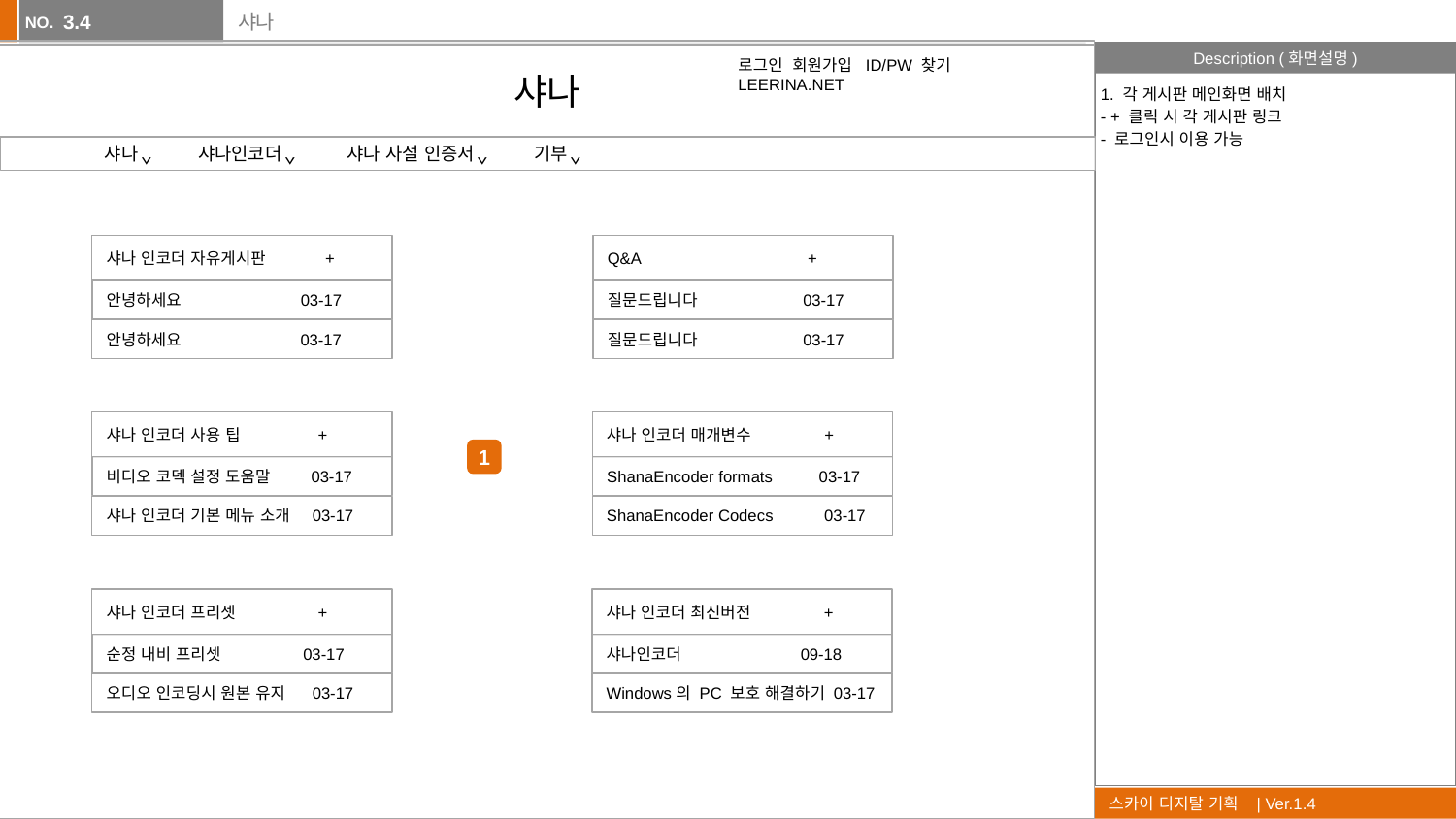

3.4
# 샤나

샤나
로그인  회원가입  ID/PW 찾기  LEERINA.NET
1. 각 게시판 메인화면 배치
- + 클릭 시 각 게시판 링크
- 로그인시 이용 가능
샤나 ˇ         샤나인코더 ˇ          샤나 사설 인증서 ˇ         기부 ˇ

샤나 인코더 자유게시판            +
Q&A                                    +
안녕하세요                         03-17
질문드립니다                      03-17
안녕하세요                         03-17
질문드립니다                      03-17
샤나 인코더 사용 팁                +
샤나 인코더 매개변수               +
1
비디오 코덱 설정 도움말        03-17
ShanaEncoder formats          03-17
샤나 인코더 기본 메뉴 소개    03-17
ShanaEncoder Codecs           03-17
샤나 인코더 프리셋                 +
샤나 인코더 최신버전               +
순정 내비 프리셋                 03-17
샤나인코더                         09-18
공지사항
오디오 인코딩시 원본 유지     03-17
Windows의 PC 보호 해결하기 03-17